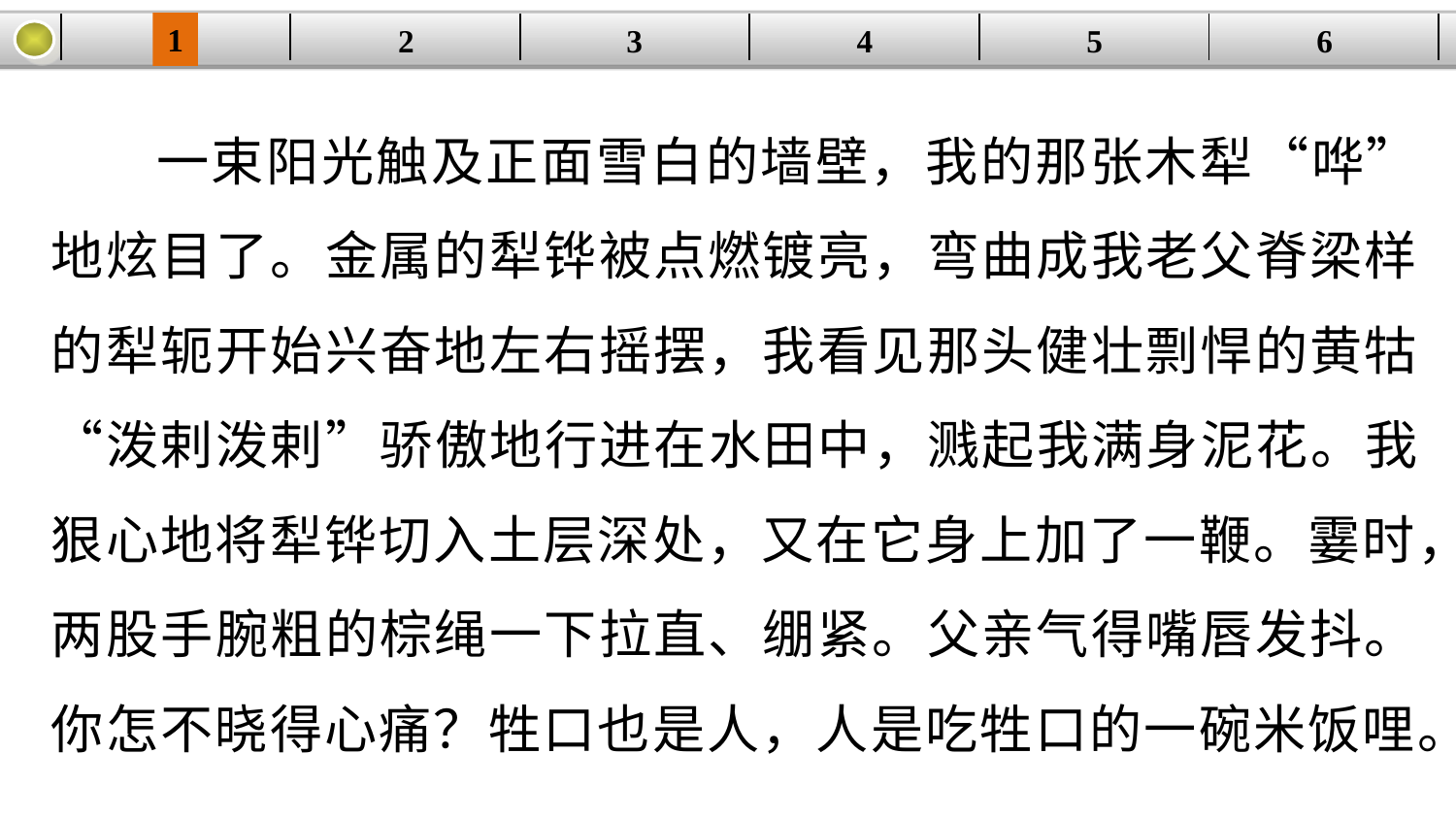

1
2
3
4
|  |  |  |  |  |  |
| --- | --- | --- | --- | --- | --- |
5
6

一束阳光触及正面雪白的墙壁，我的那张木犁“哗”地炫目了。金属的犁铧被点燃镀亮，弯曲成我老父脊梁样的犁轭开始兴奋地左右摇摆，我看见那头健壮剽悍的黄牯“泼剌泼剌”骄傲地行进在水田中，溅起我满身泥花。我狠心地将犁铧切入土层深处，又在它身上加了一鞭。霎时，两股手腕粗的棕绳一下拉直、绷紧。父亲气得嘴唇发抖。你怎不晓得心痛？牲口也是人，人是吃牲口的一碗米饭哩。